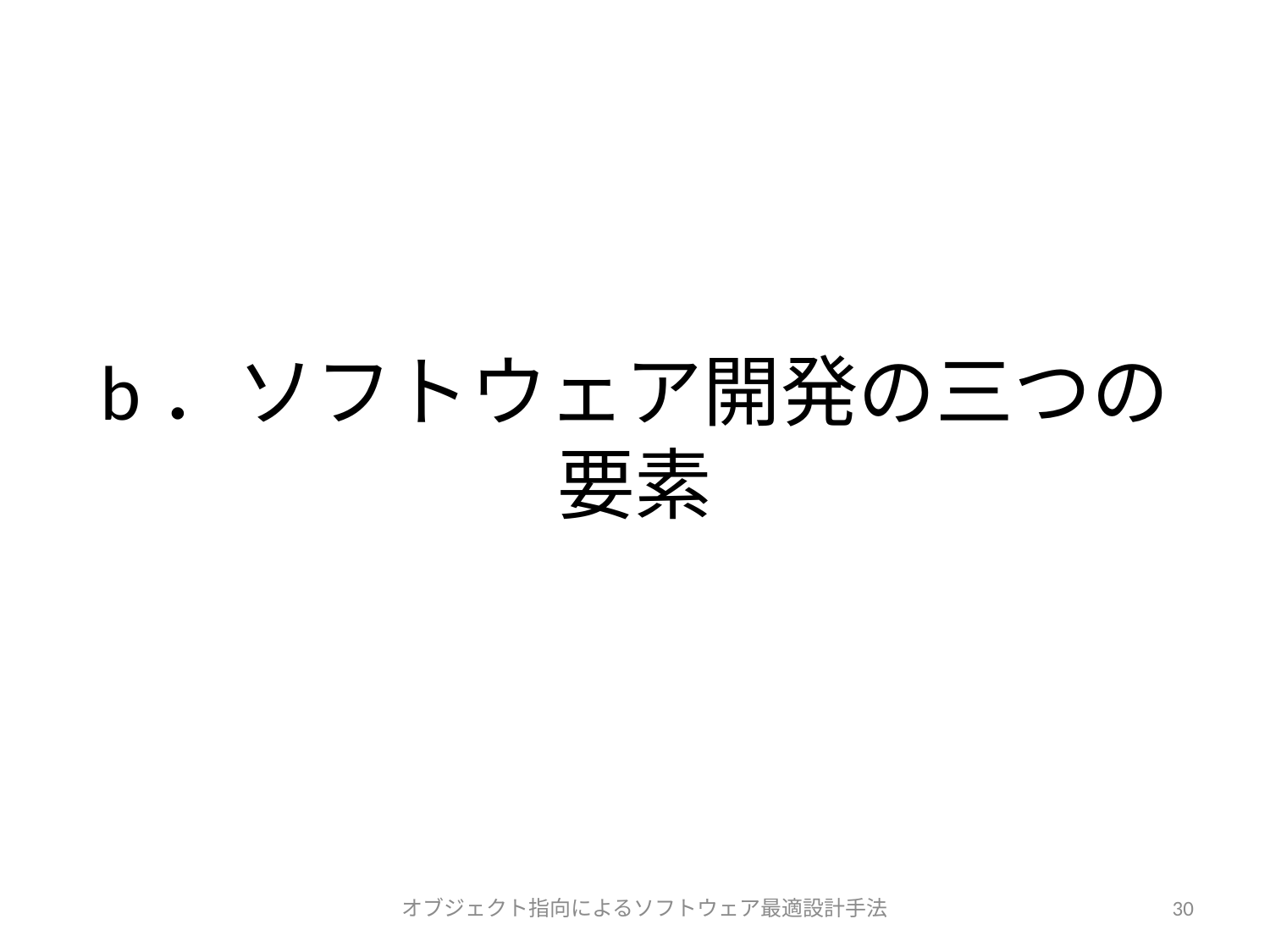

# b．ソフトウェア開発の三つの要素
オブジェクト指向によるソフトウェア最適設計手法
30